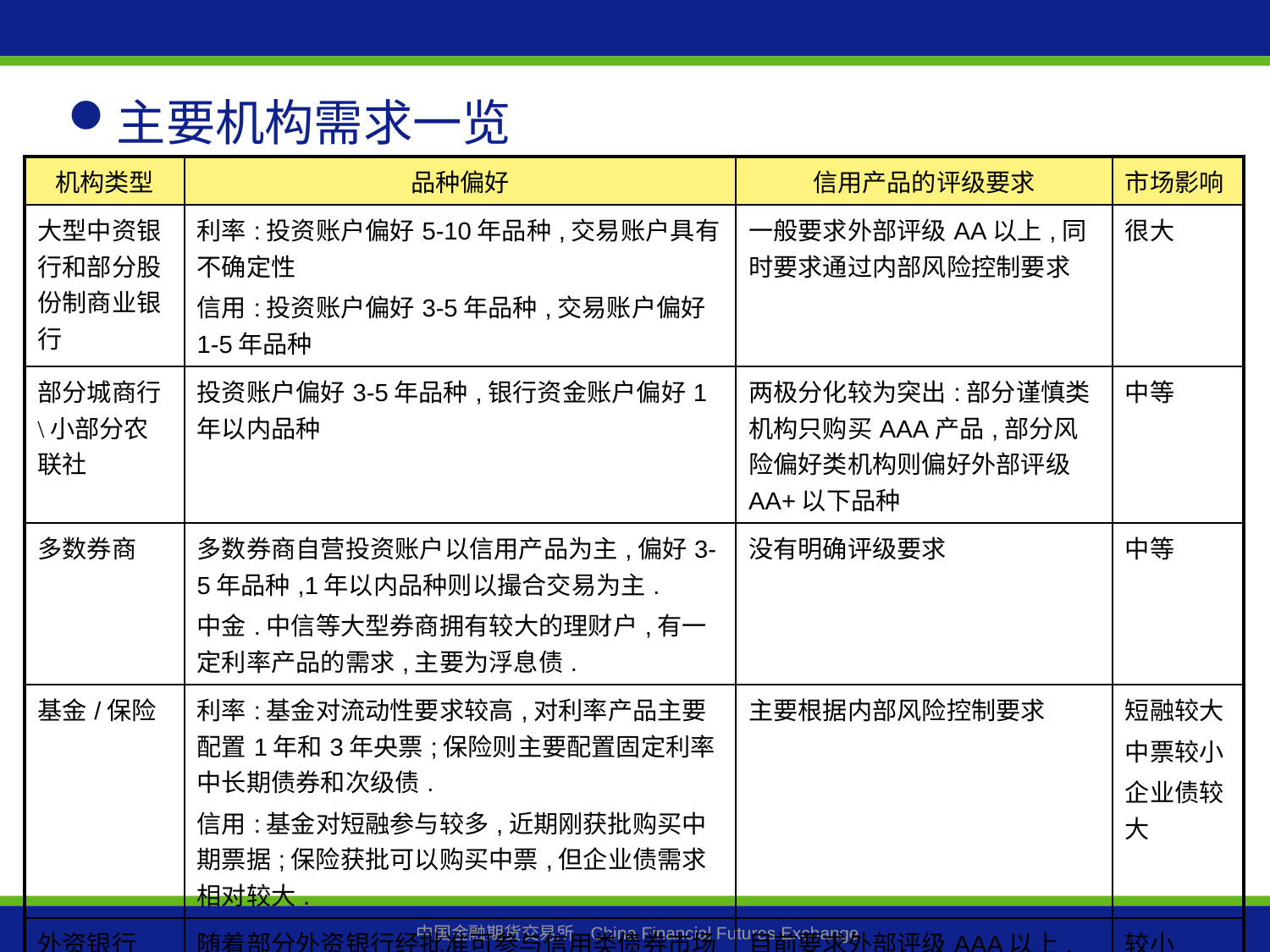

主要机构需求一览
| 机构类型 | 品种偏好 | 信用产品的评级要求 | 市场影响 |
| --- | --- | --- | --- |
| 大型中资银行和部分股份制商业银行 | 利率:投资账户偏好5-10年品种,交易账户具有不确定性 信用:投资账户偏好3-5年品种,交易账户偏好1-5年品种 | 一般要求外部评级AA以上,同时要求通过内部风险控制要求 | 很大 |
| 部分城商行\小部分农联社 | 投资账户偏好3-5年品种,银行资金账户偏好1年以内品种 | 两极分化较为突出:部分谨慎类机构只购买AAA产品,部分风险偏好类机构则偏好外部评级AA+以下品种 | 中等 |
| 多数券商 | 多数券商自营投资账户以信用产品为主,偏好3-5年品种,1年以内品种则以撮合交易为主. 中金.中信等大型券商拥有较大的理财户,有一定利率产品的需求,主要为浮息债. | 没有明确评级要求 | 中等 |
| 基金/保险 | 利率:基金对流动性要求较高,对利率产品主要配置1年和3年央票;保险则主要配置固定利率中长期债券和次级债. 信用:基金对短融参与较多,近期刚获批购买中期票据;保险获批可以购买中票,但企业债需求相对较大. | 主要根据内部风险控制要求 | 短融较大 中票较小 企业债较大 |
| 外资银行 | 随着部分外资银行经批准可参与信用类债券市场以来,已有6-7家外资银行参与二级市场交易 | 目前要求外部评级AAA以上,同时要求通过其全球信用风险控制要求 | 较小 |